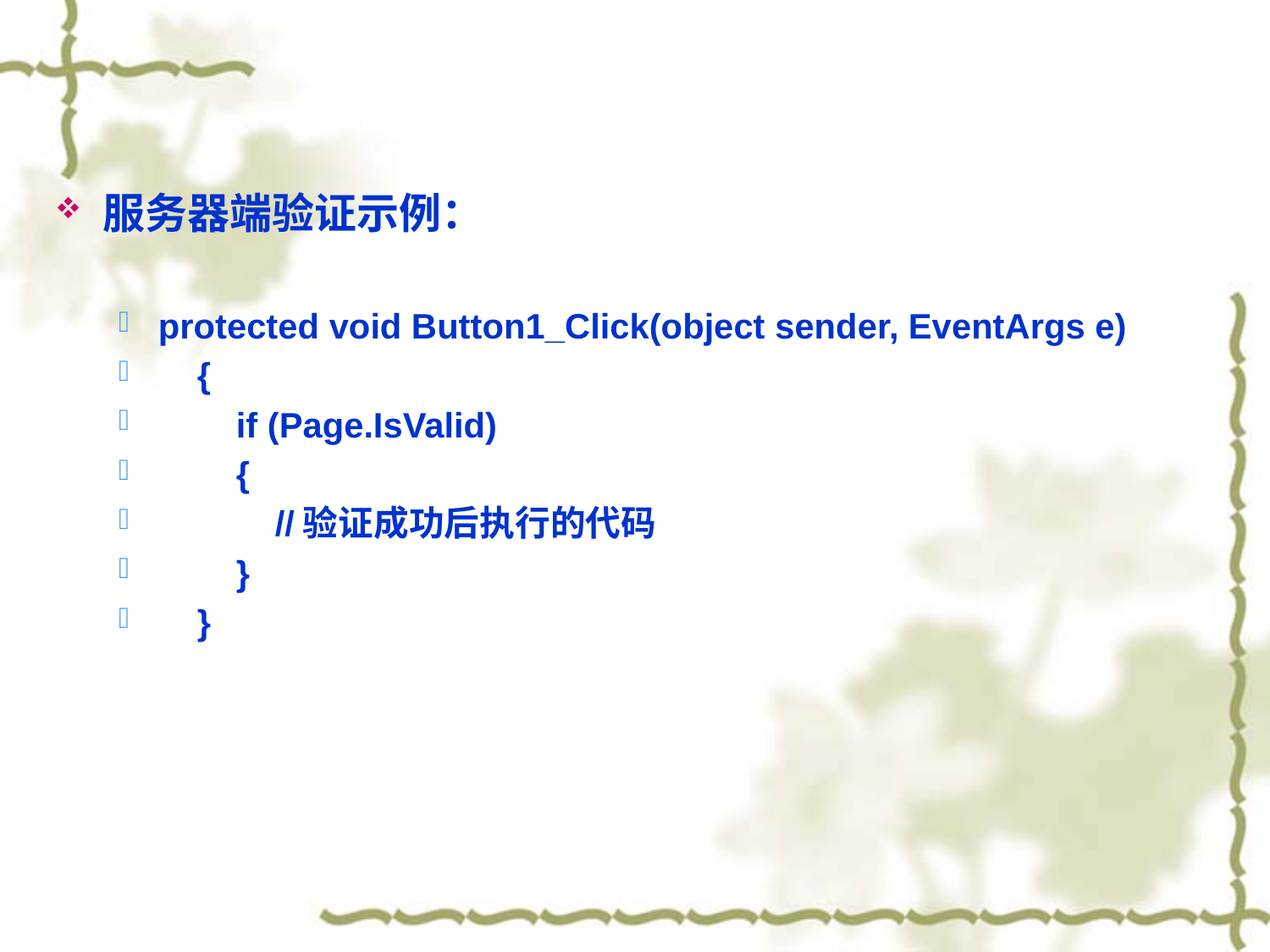

服务器端验证示例：

protected void Button1_Click(object sender, EventArgs e)
    {
        if (Page.IsValid)
        {
            //验证成功后执行的代码
        }
    }